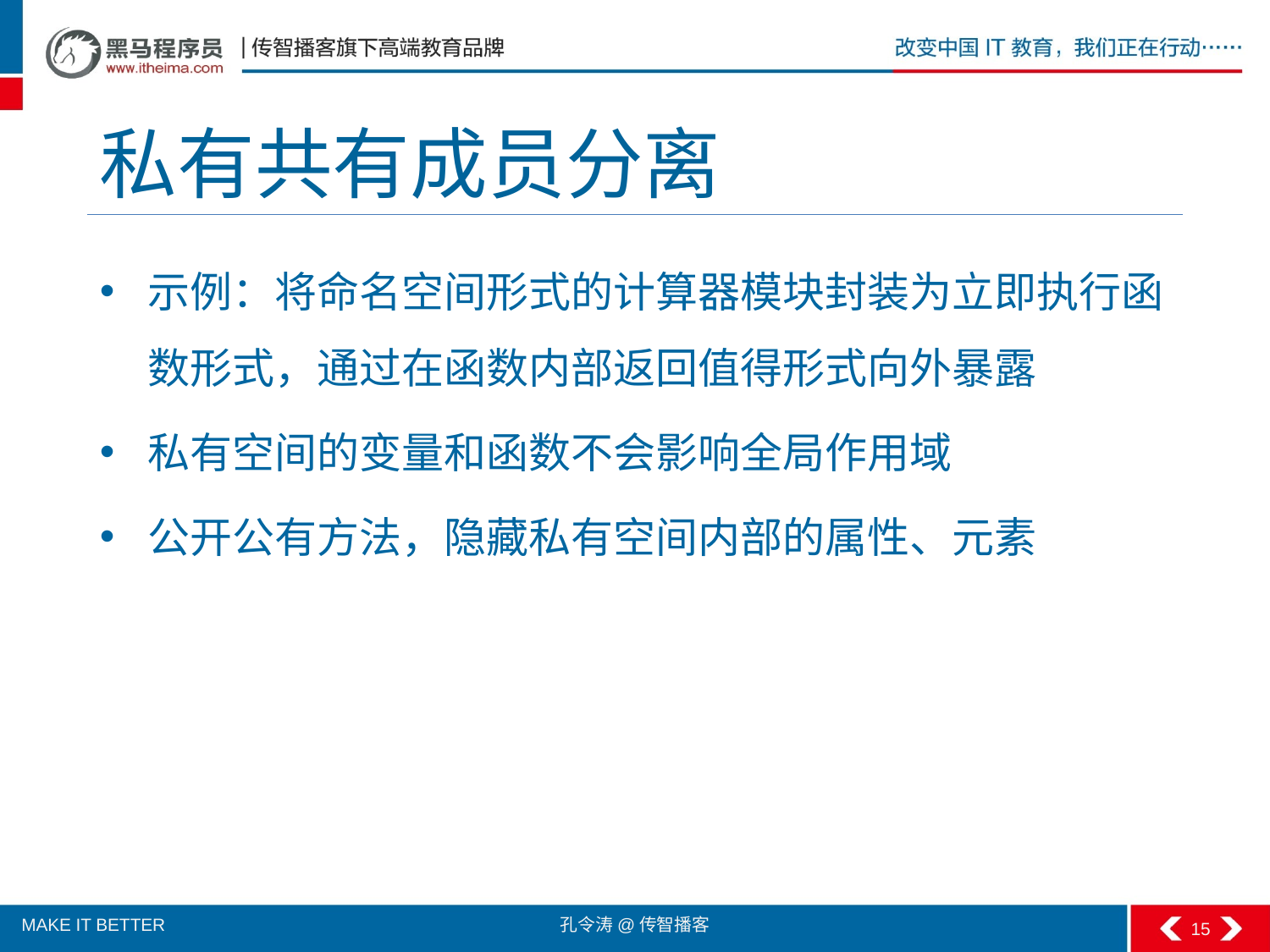

# 私有共有成员分离
示例：将命名空间形式的计算器模块封装为立即执行函数形式，通过在函数内部返回值得形式向外暴露
私有空间的变量和函数不会影响全局作用域
公开公有方法，隐藏私有空间内部的属性、元素
15
孔令涛@传智播客
MAKE IT BETTER